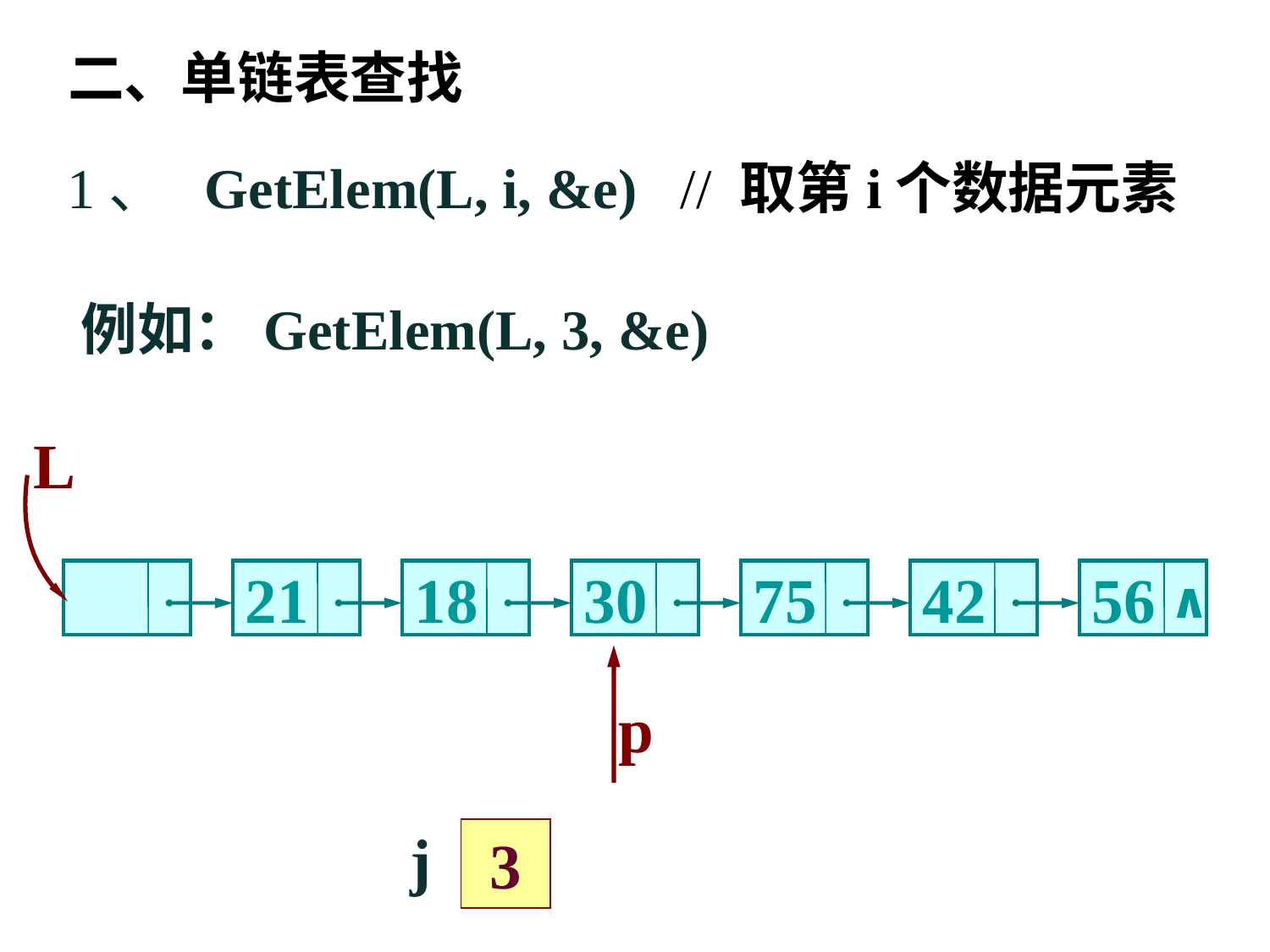

二、单链表查找
1、  GetElem(L, i, &e)   // 取第i个数据元素
例如：GetElem(L, 3, &e)
L

21

18

30

75

42

56

∧

p

p

p
j
1
2
3